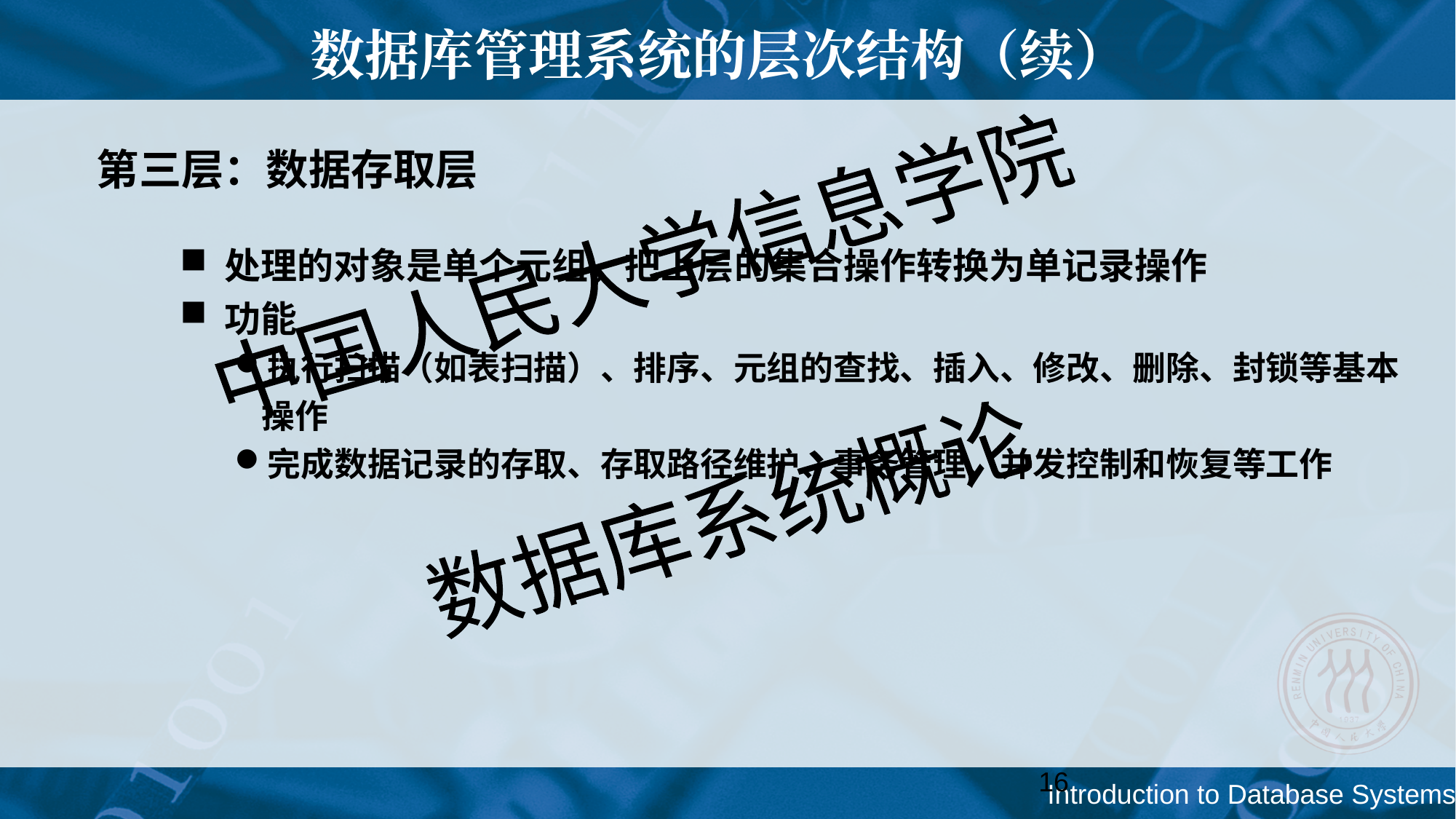

数据库管理系统的层次结构（续）
# 第三层：数据存取层
 处理的对象是单个元组，把上层的集合操作转换为单记录操作
 功能
执行扫描（如表扫描）、排序、元组的查找、插入、修改、删除、封锁等基本操作
完成数据记录的存取、存取路径维护、事务管理、并发控制和恢复等工作
16